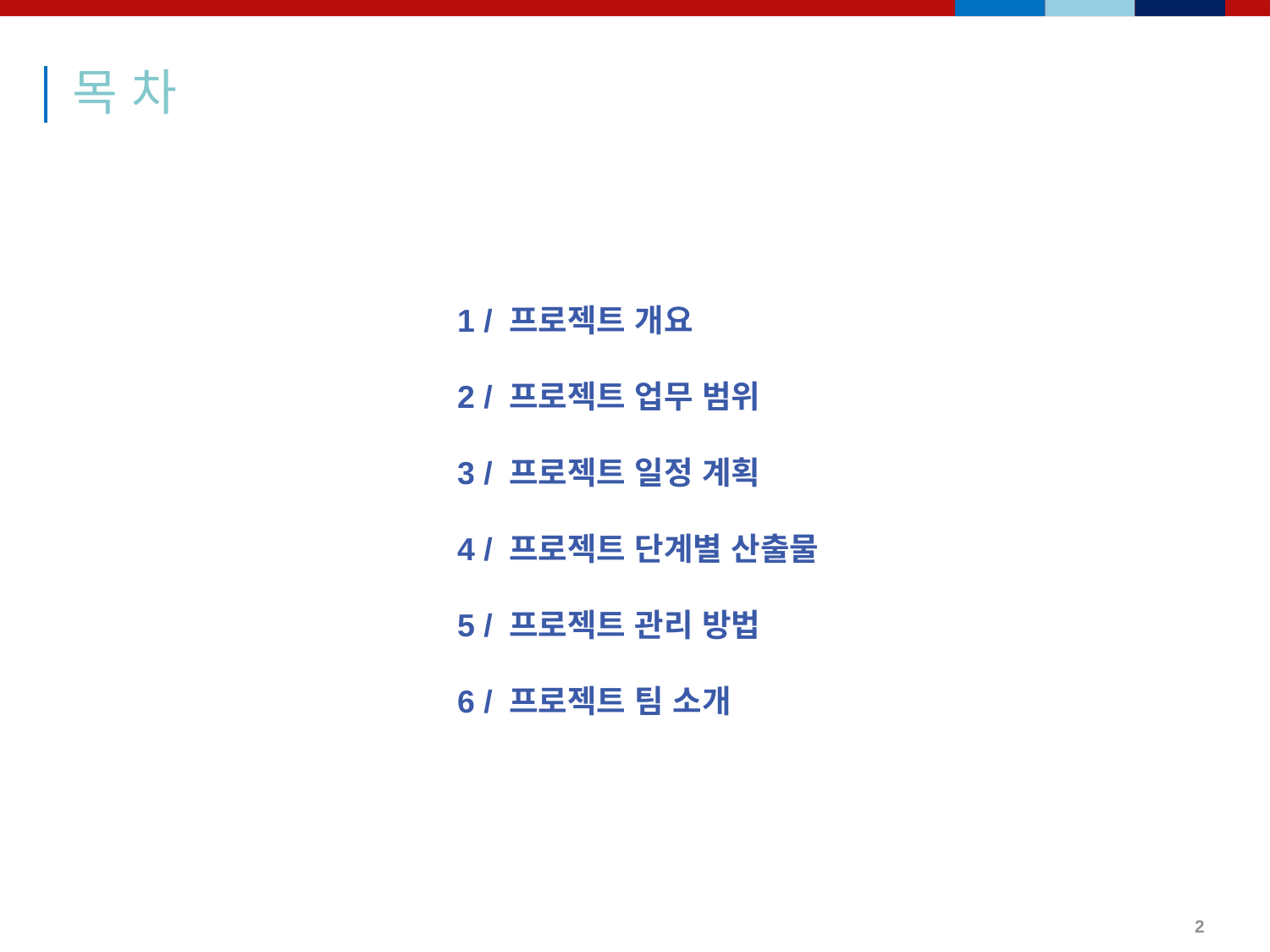

목 차
1 / 프로젝트 개요
2 / 프로젝트 업무 범위
3 / 프로젝트 일정 계획
4 / 프로젝트 단계별 산출물
5 / 프로젝트 관리 방법
6 / 프로젝트 팀 소개
2